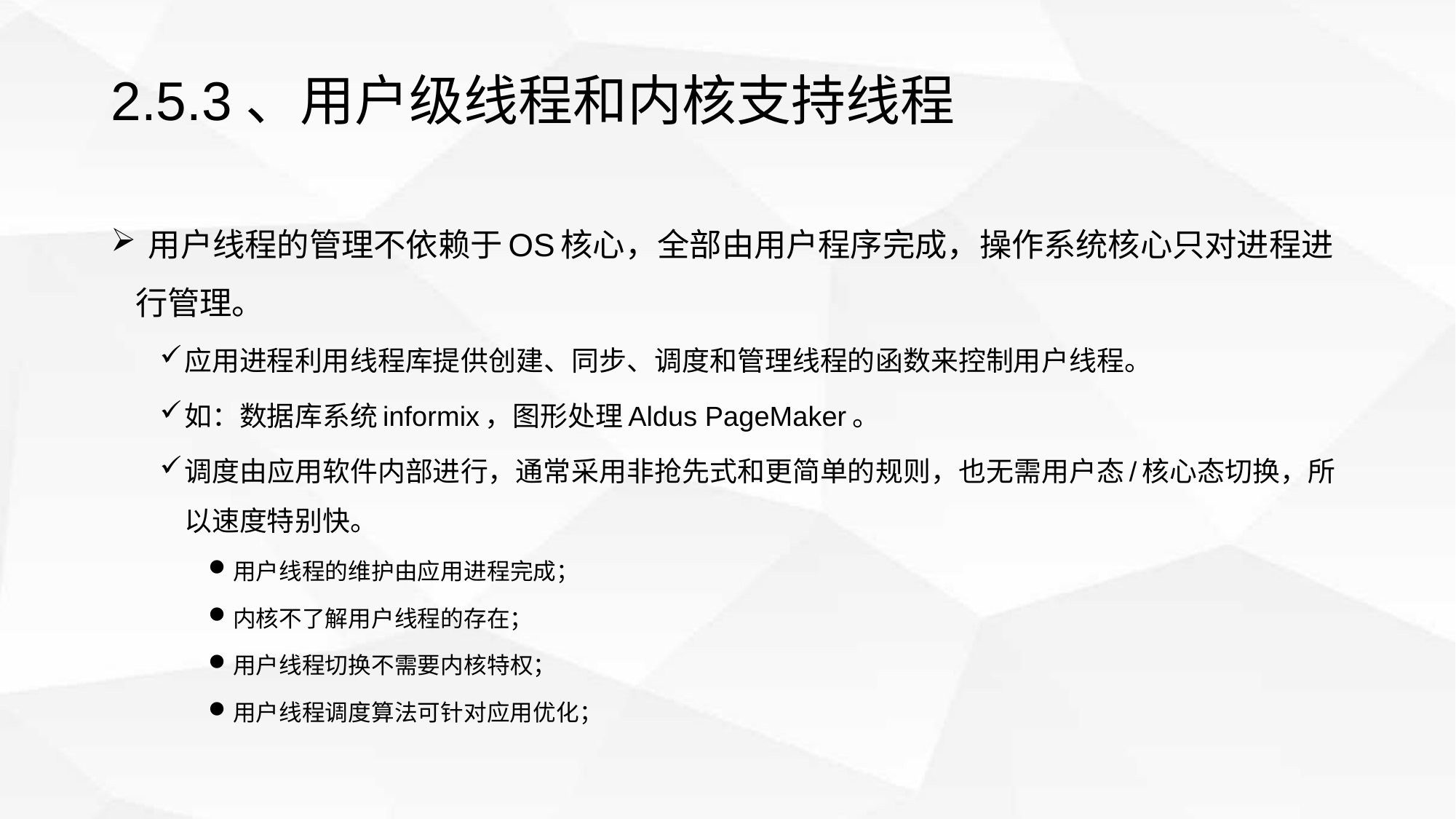

# 2.5.3、用户级线程和内核支持线程
 用户线程的管理不依赖于OS核心，全部由用户程序完成，操作系统核心只对进程进行管理。
应用进程利用线程库提供创建、同步、调度和管理线程的函数来控制用户线程。
如：数据库系统informix，图形处理Aldus PageMaker。
调度由应用软件内部进行，通常采用非抢先式和更简单的规则，也无需用户态/核心态切换，所以速度特别快。
用户线程的维护由应用进程完成；
内核不了解用户线程的存在；
用户线程切换不需要内核特权；
用户线程调度算法可针对应用优化；